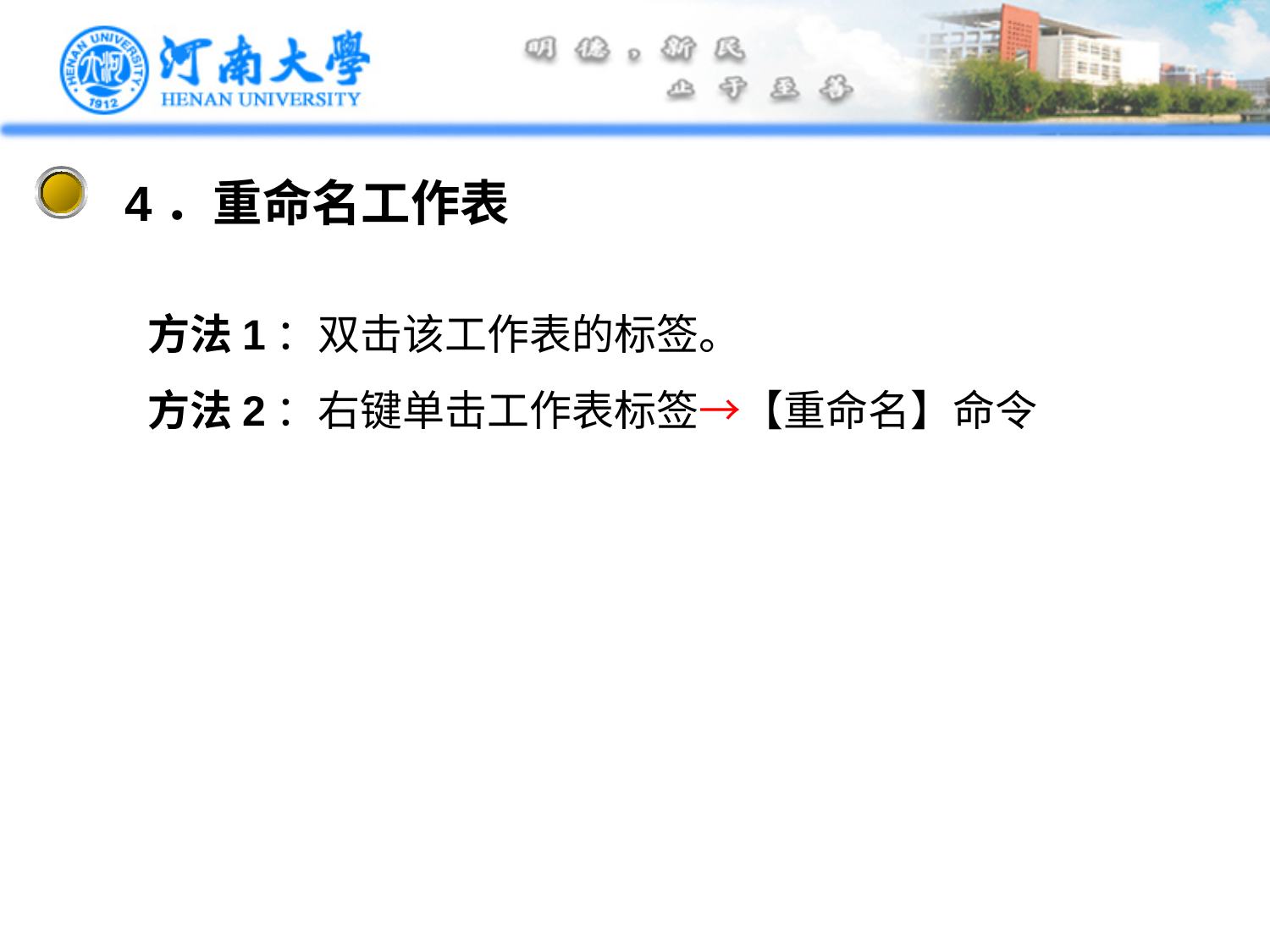

4．重命名工作表

方法1：双击该工作表的标签。
方法2：右键单击工作表标签→【重命名】命令